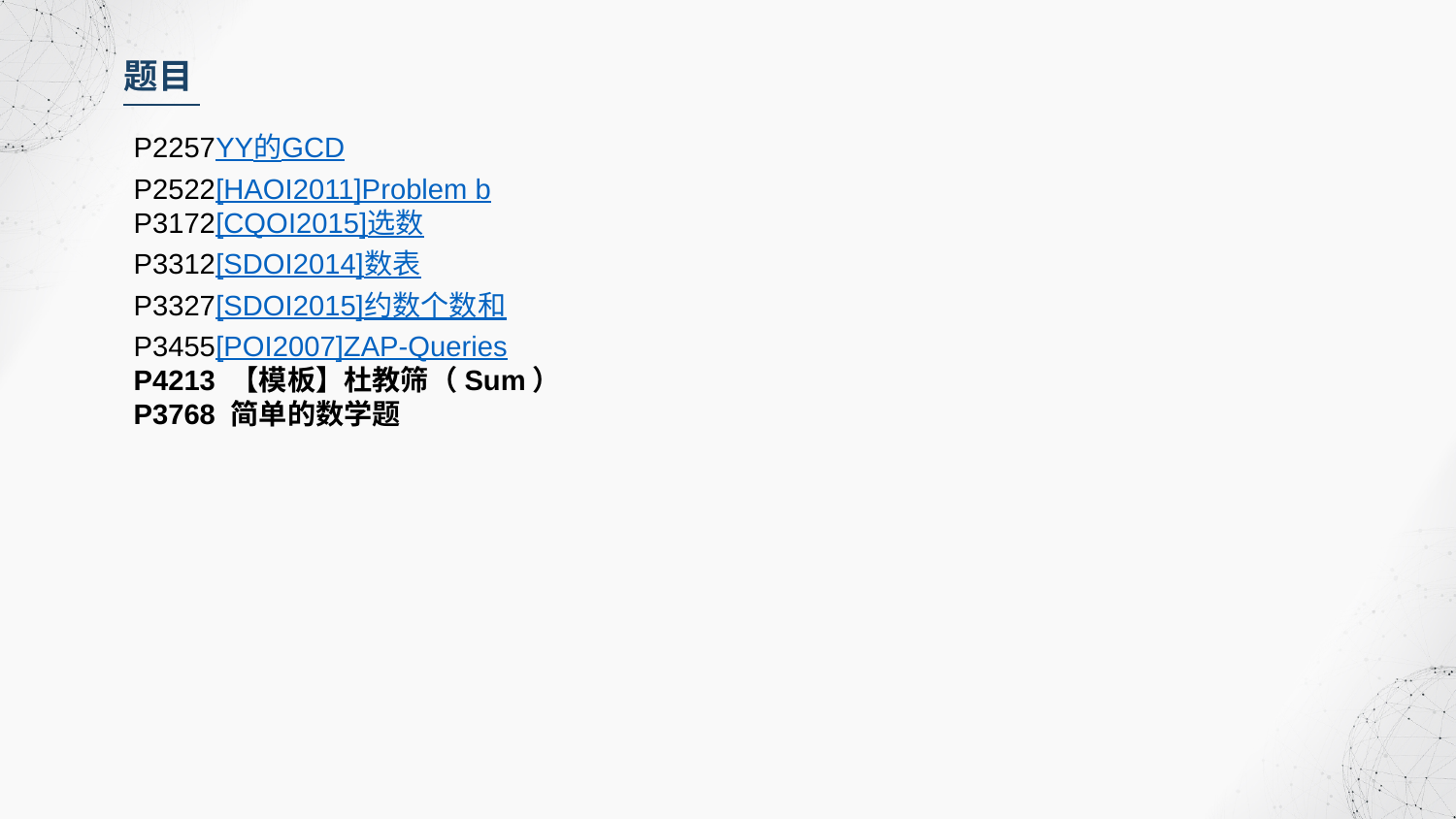

题目
P2257YY的GCD
P2522[HAOI2011]Problem b
P3172[CQOI2015]选数
P3312[SDOI2014]数表
P3327[SDOI2015]约数个数和
P3455[POI2007]ZAP-Queries
P4213 【模板】杜教筛（Sum）
P3768 简单的数学题